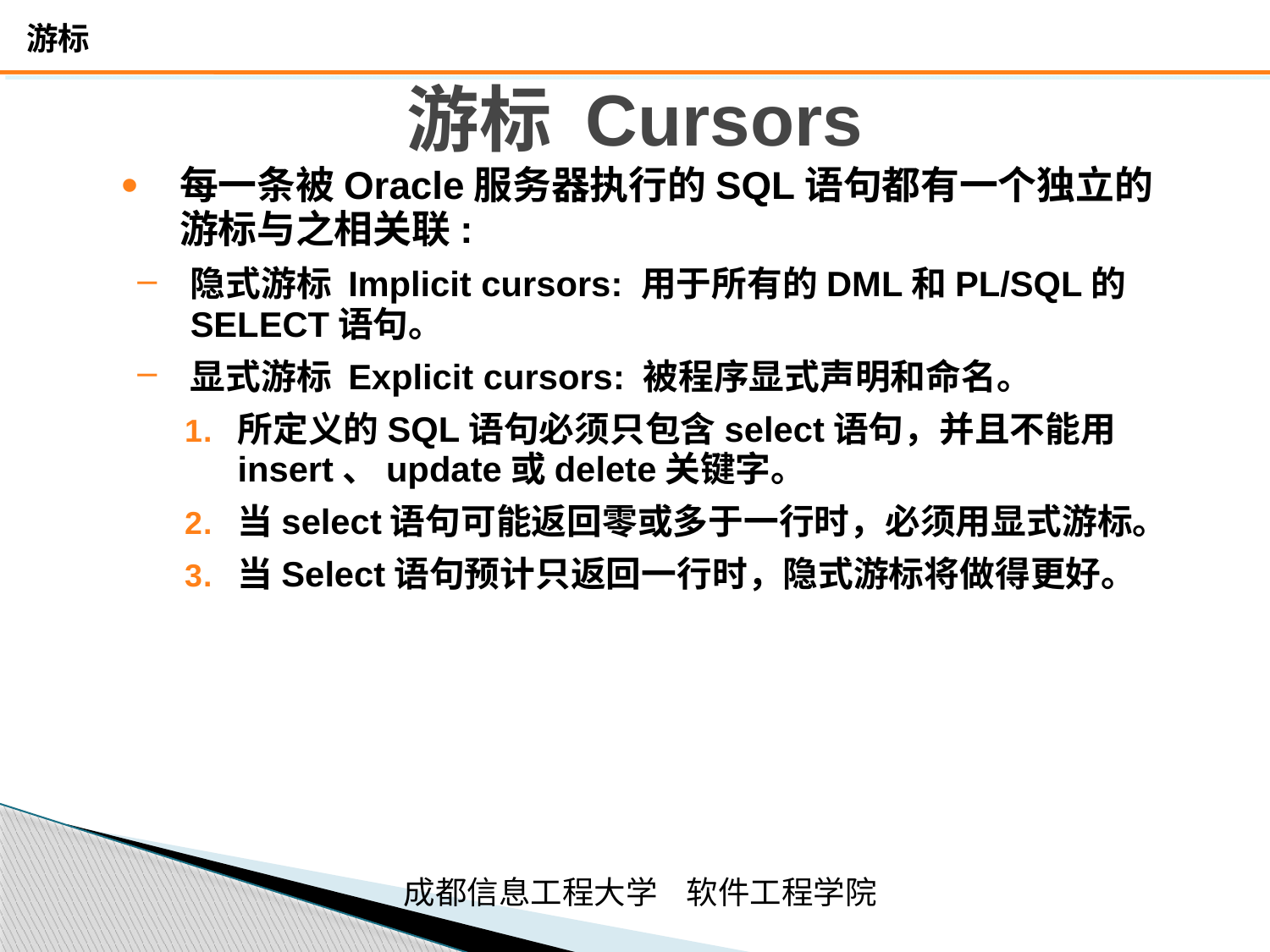

# 游标 Cursors
每一条被Oracle服务器执行的SQL语句都有一个独立的游标与之相关联:
隐式游标 Implicit cursors: 用于所有的DML和PL/SQL的SELECT语句。
显式游标 Explicit cursors: 被程序显式声明和命名。
所定义的SQL语句必须只包含select语句，并且不能用insert、update或delete关键字。
当select语句可能返回零或多于一行时，必须用显式游标。
当Select语句预计只返回一行时，隐式游标将做得更好。